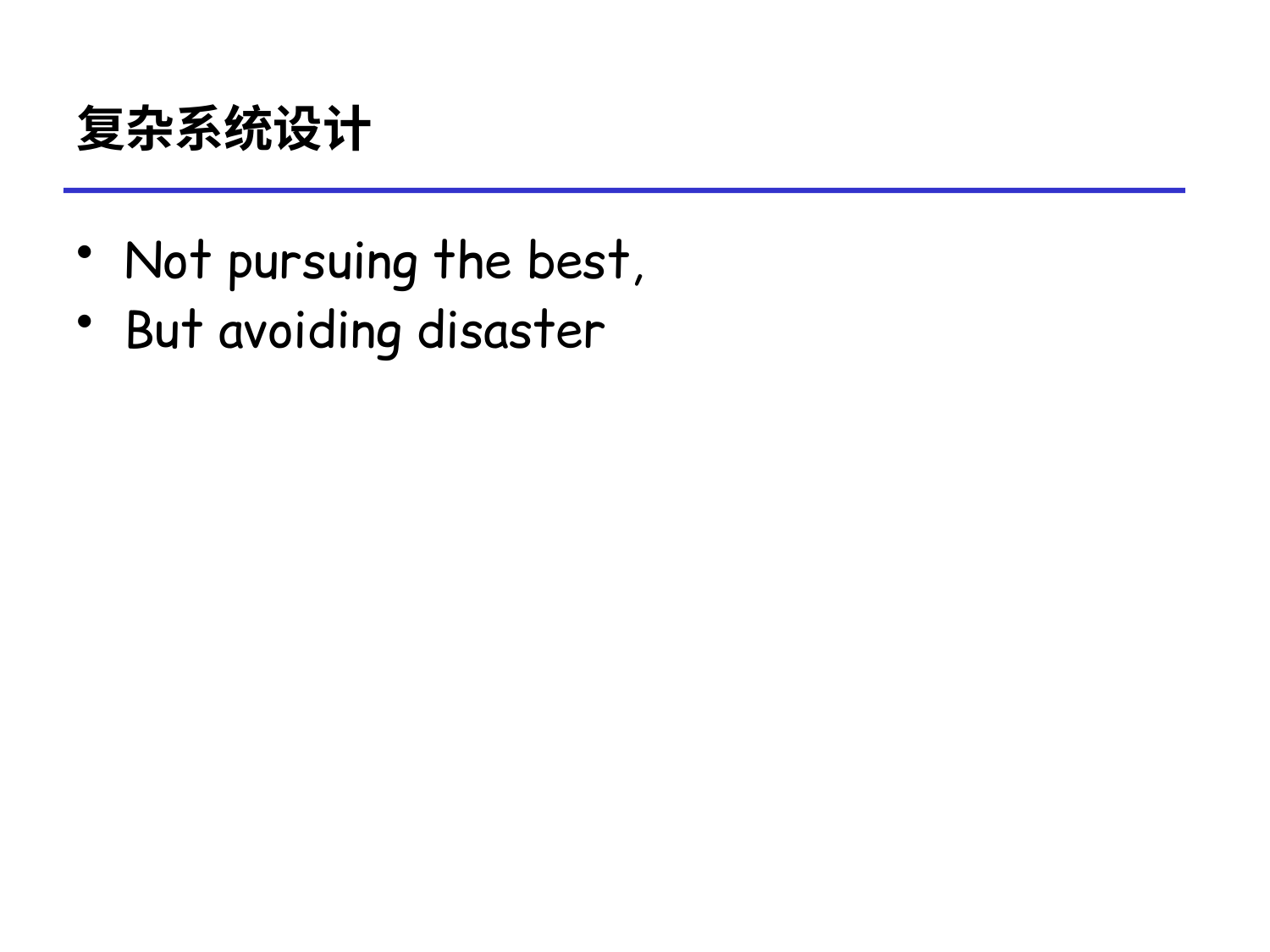

# 复杂系统设计
Not pursuing the best,
But avoiding disaster

39